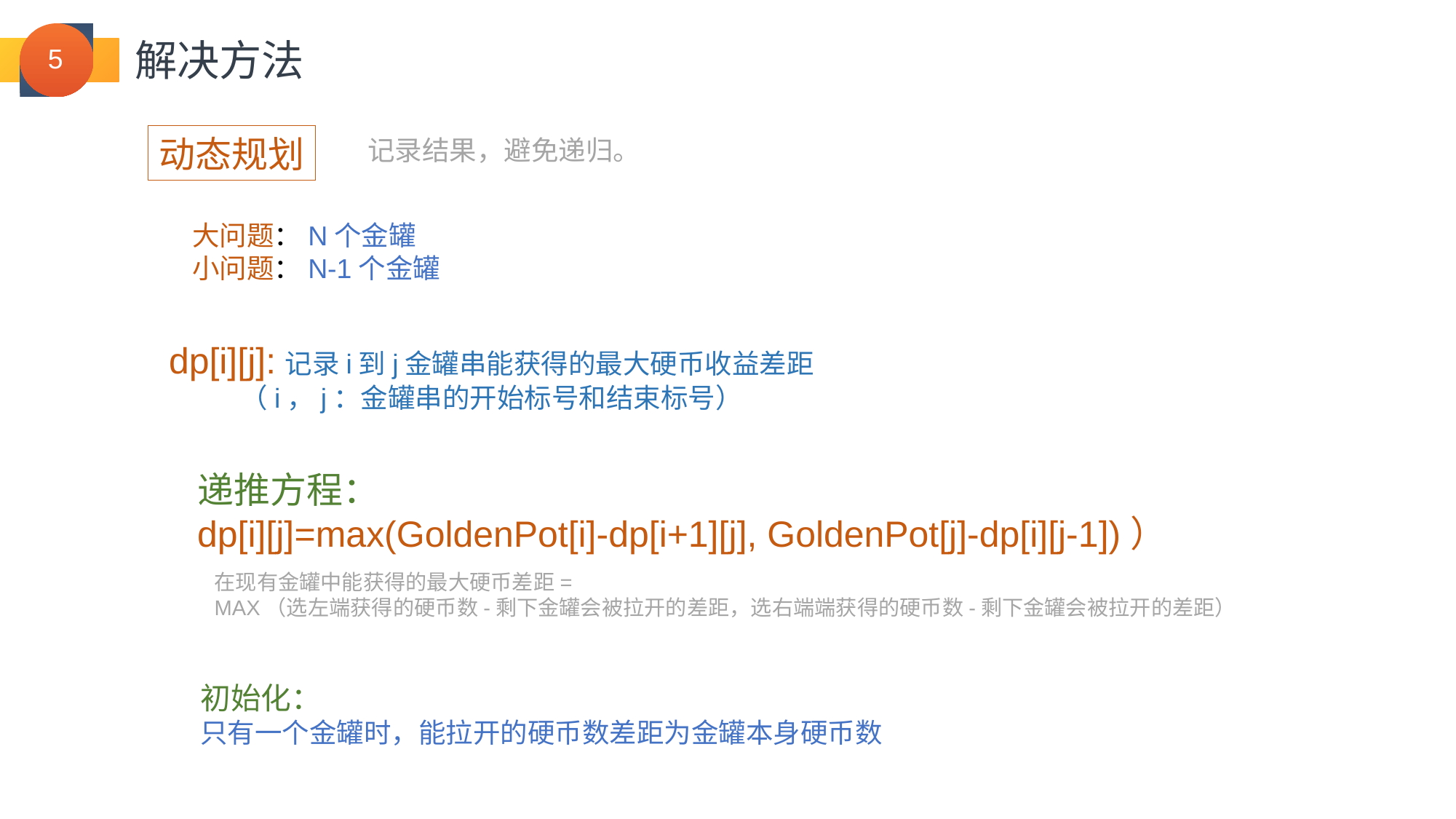

解决方法
动态规划
记录结果，避免递归。
大问题：N个金罐
小问题：N-1个金罐
dp[i][j]:记录i到j金罐串能获得的最大硬币收益差距
（i，j：金罐串的开始标号和结束标号）
递推方程：
dp[i][j]=max(GoldenPot[i]-dp[i+1][j], GoldenPot[j]-dp[i][j-1])）
在现有金罐中能获得的最大硬币差距=
MAX（选左端获得的硬币数-剩下金罐会被拉开的差距，选右端端获得的硬币数-剩下金罐会被拉开的差距）
初始化：
只有一个金罐时，能拉开的硬币数差距为金罐本身硬币数